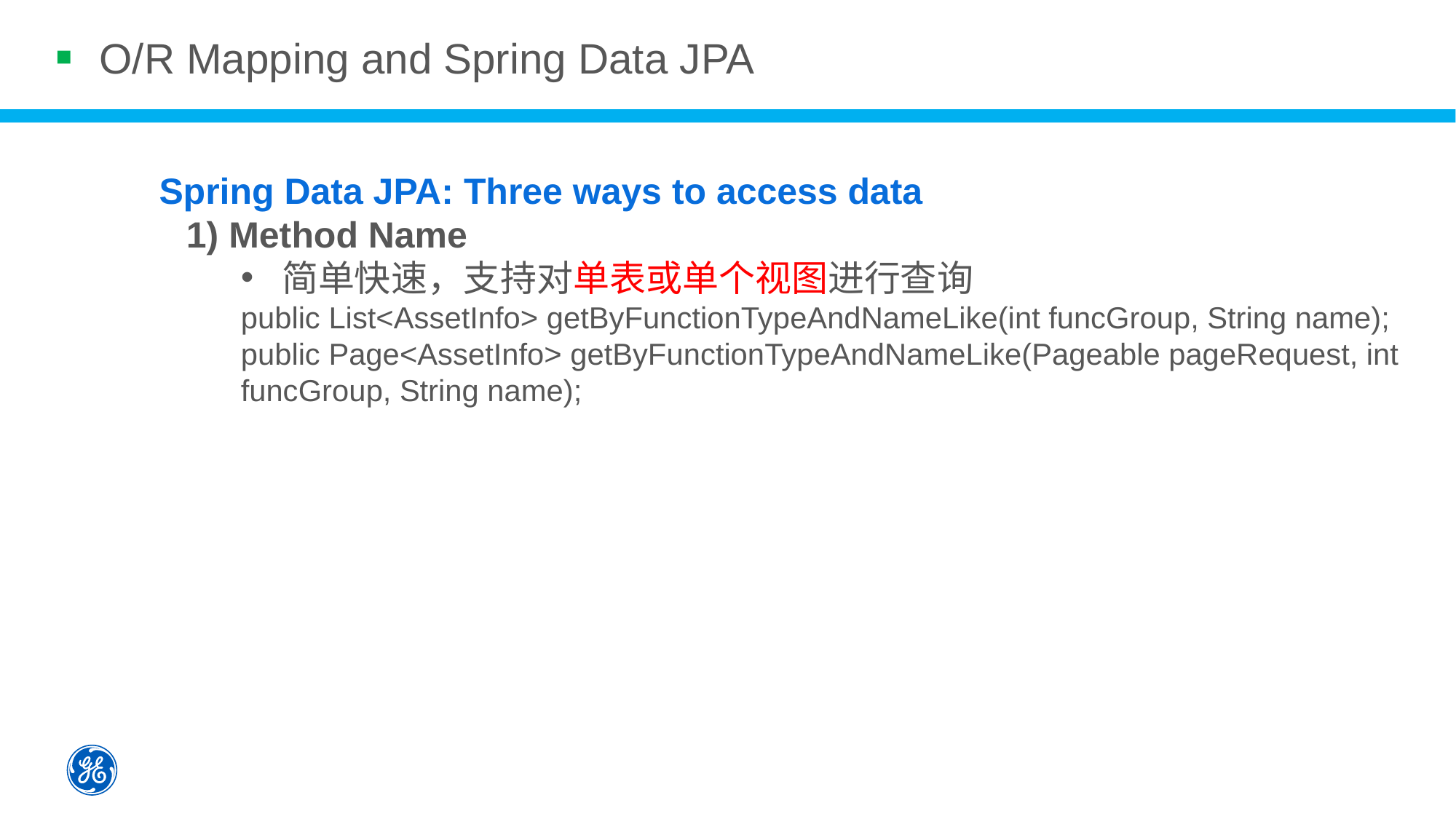

O/R Mapping and Spring Data JPA

Spring Data JPA: Three ways to access data
1) Method Name
简单快速，支持对单表或单个视图进行查询
public List<AssetInfo> getByFunctionTypeAndNameLike(int funcGroup, String name);
public Page<AssetInfo> getByFunctionTypeAndNameLike(Pageable pageRequest, int funcGroup, String name);